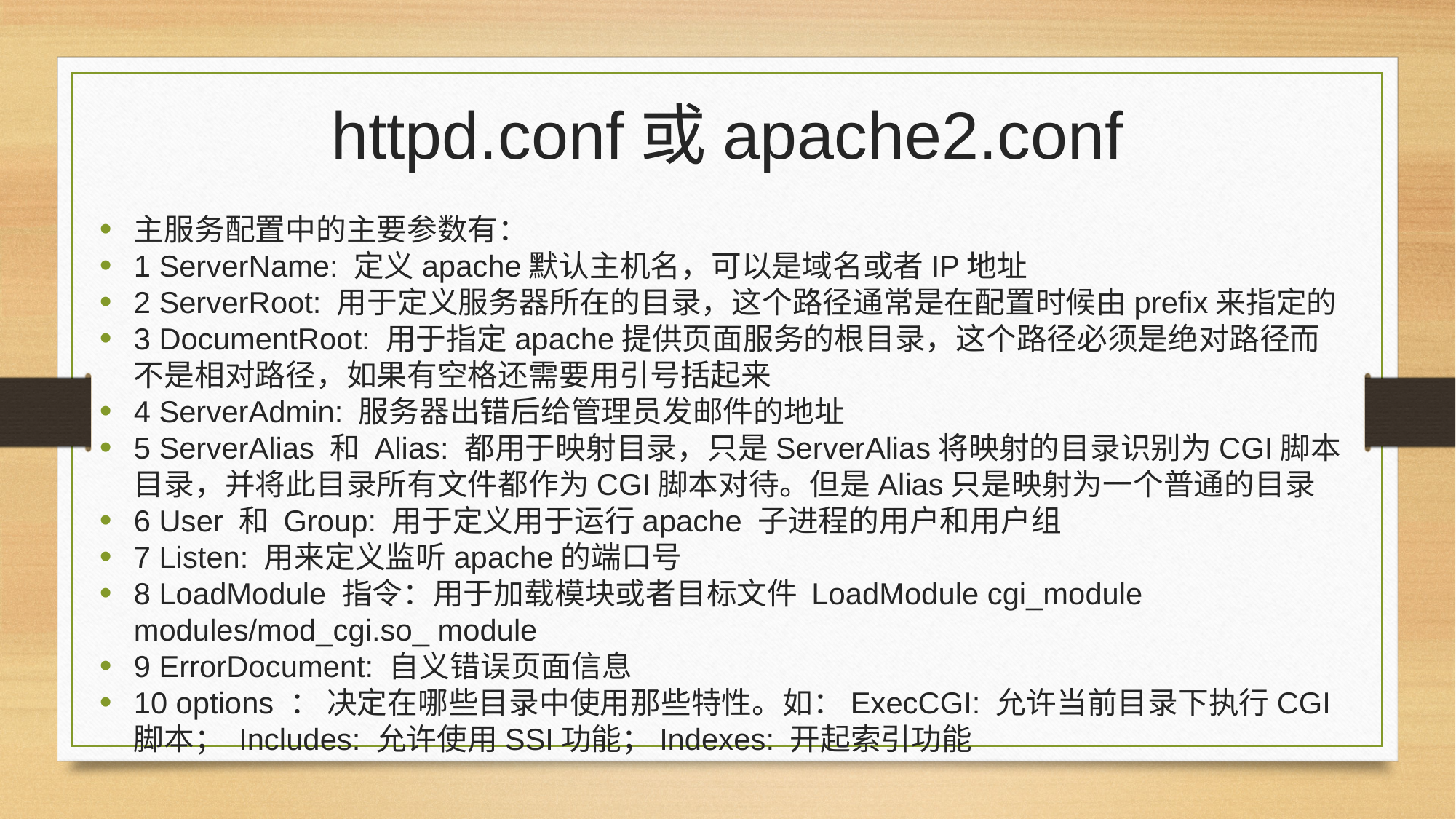

# httpd.conf或apache2.conf
主服务配置中的主要参数有：
1 ServerName: 定义apache默认主机名，可以是域名或者IP地址
2 ServerRoot: 用于定义服务器所在的目录，这个路径通常是在配置时候由prefix来指定的
3 DocumentRoot: 用于指定apache提供页面服务的根目录，这个路径必须是绝对路径而不是相对路径，如果有空格还需要用引号括起来
4 ServerAdmin: 服务器出错后给管理员发邮件的地址
5 ServerAlias 和 Alias: 都用于映射目录，只是ServerAlias将映射的目录识别为CGI脚本目录，并将此目录所有文件都作为CGI脚本对待。但是Alias只是映射为一个普通的目录
6 User 和 Group: 用于定义用于运行apache 子进程的用户和用户组
7 Listen: 用来定义监听apache的端口号
8 LoadModule 指令：用于加载模块或者目标文件 LoadModule cgi_module modules/mod_cgi.so_ module
9 ErrorDocument: 自义错误页面信息
10 options ： 决定在哪些目录中使用那些特性。如：ExecCGI: 允许当前目录下执行CGI脚本； Includes: 允许使用SSI功能；Indexes: 开起索引功能